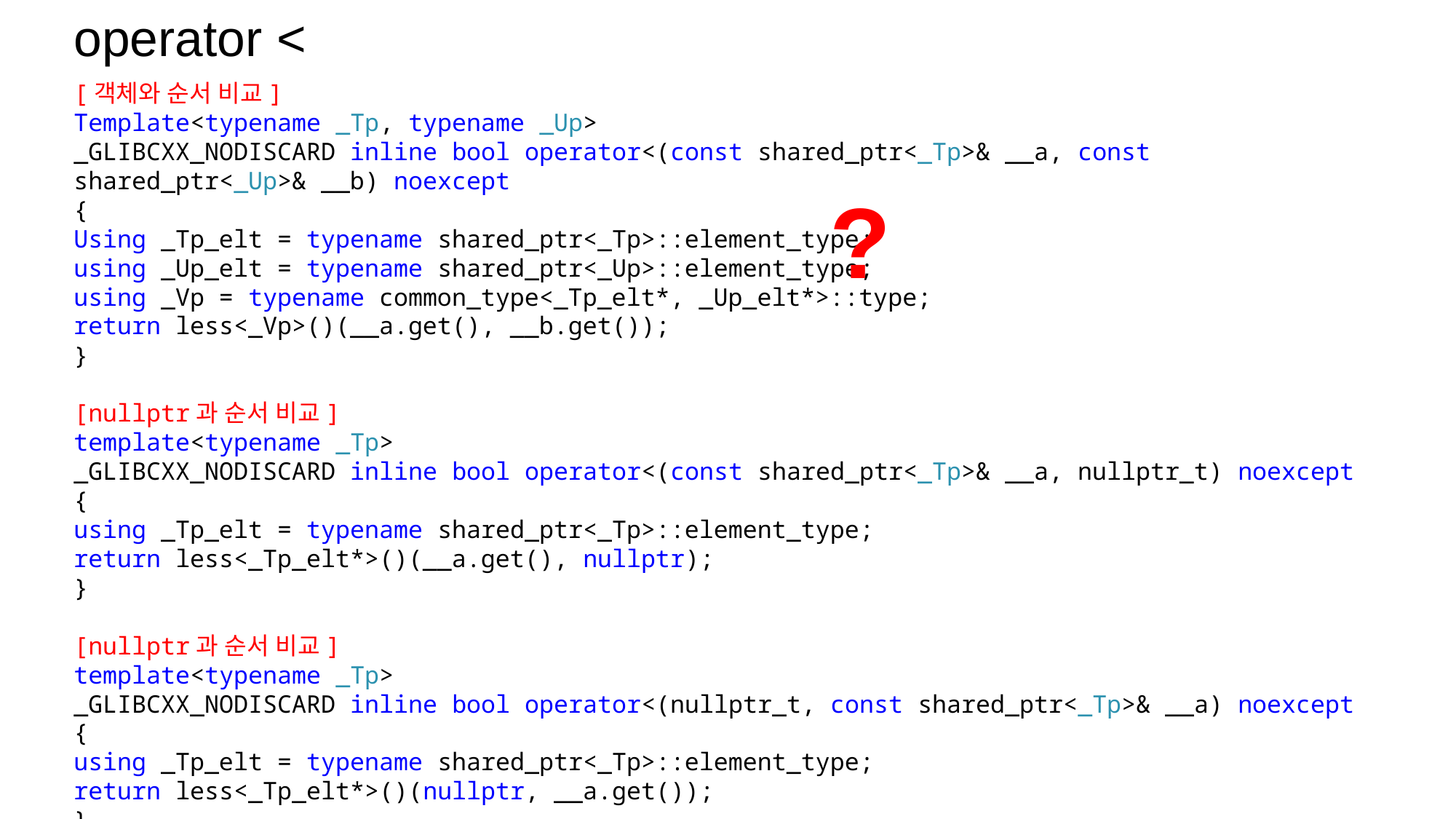

# operator <
[객체와 순서 비교]
Template<typename _Tp, typename _Up>
_GLIBCXX_NODISCARD inline bool operator<(const shared_ptr<_Tp>& __a, const shared_ptr<_Up>& __b) noexcept
{
Using _Tp_elt = typename shared_ptr<_Tp>::element_type;
using _Up_elt = typename shared_ptr<_Up>::element_type;
using _Vp = typename common_type<_Tp_elt*, _Up_elt*>::type;
return less<_Vp>()(__a.get(), __b.get());
}

[nullptr과 순서 비교]
template<typename _Tp>
_GLIBCXX_NODISCARD inline bool operator<(const shared_ptr<_Tp>& __a, nullptr_t) noexcept
{
using _Tp_elt = typename shared_ptr<_Tp>::element_type;
return less<_Tp_elt*>()(__a.get(), nullptr);
}

[nullptr과 순서 비교]
template<typename _Tp>
_GLIBCXX_NODISCARD inline bool operator<(nullptr_t, const shared_ptr<_Tp>& __a) noexcept
{
using _Tp_elt = typename shared_ptr<_Tp>::element_type;
return less<_Tp_elt*>()(nullptr, __a.get());
}
?